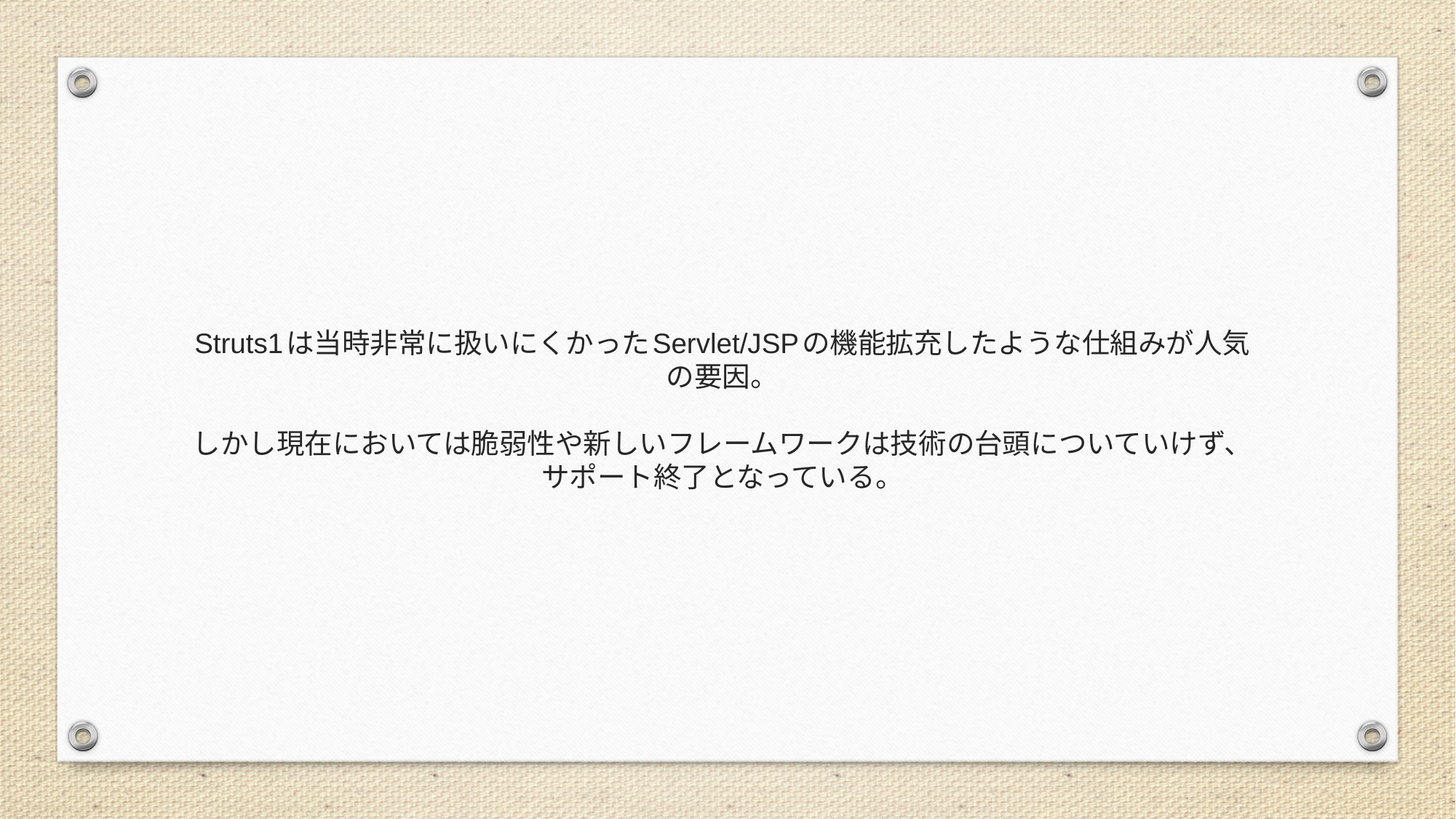

Struts1は当時非常に扱いにくかったServlet/JSPの機能拡充したような仕組みが人気の要因。
しかし現在においては脆弱性や新しいフレームワークは技術の台頭についていけず、サポート終了となっている。